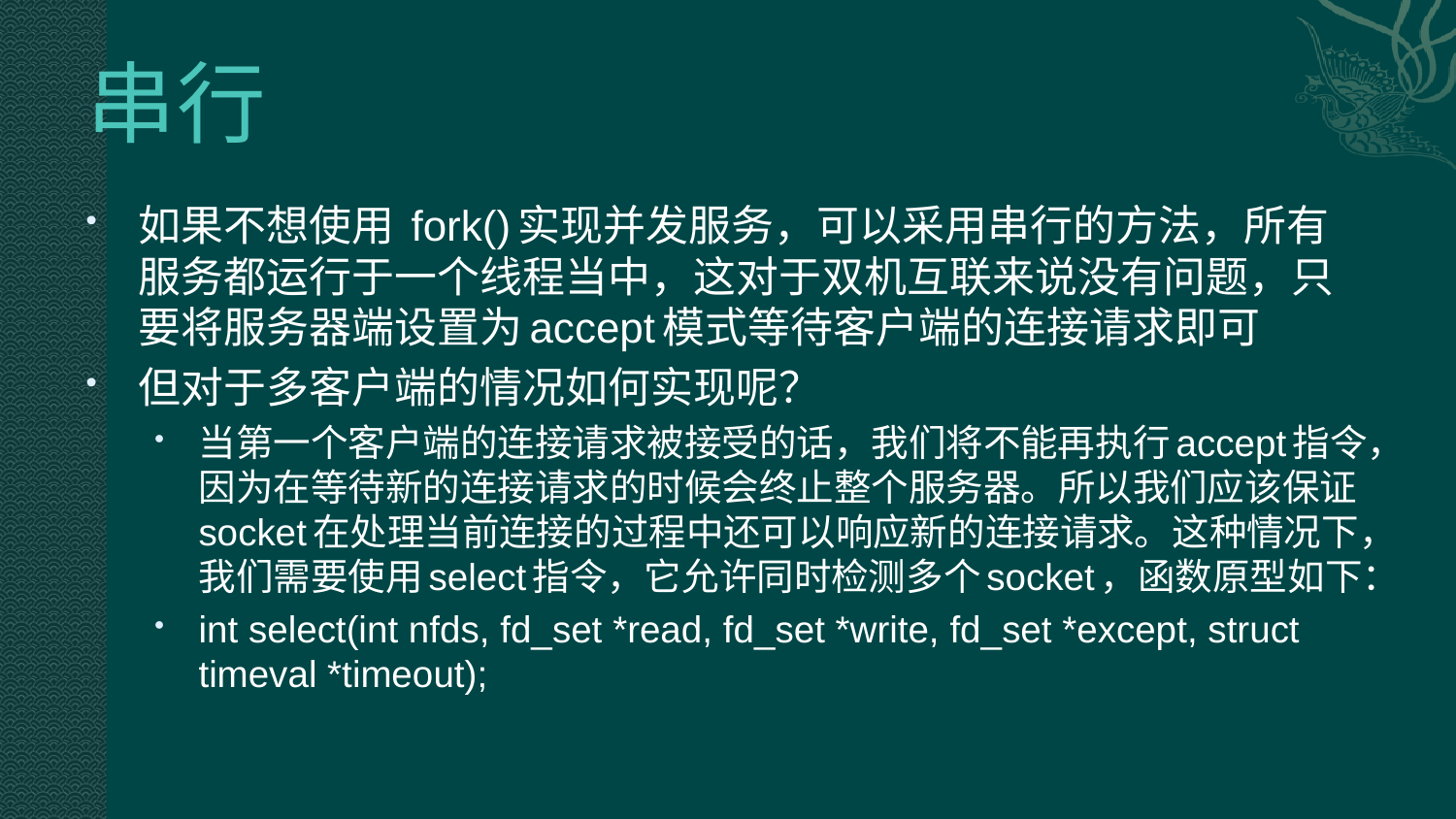

# 串行
如果不想使用 fork()实现并发服务，可以采用串行的方法，所有服务都运行于一个线程当中，这对于双机互联来说没有问题，只要将服务器端设置为accept模式等待客户端的连接请求即可
但对于多客户端的情况如何实现呢？
当第一个客户端的连接请求被接受的话，我们将不能再执行accept指令，因为在等待新的连接请求的时候会终止整个服务器。所以我们应该保证socket在处理当前连接的过程中还可以响应新的连接请求。这种情况下，我们需要使用select指令，它允许同时检测多个socket，函数原型如下：
int select(int nfds, fd_set *read, fd_set *write, fd_set *except, struct timeval *timeout);